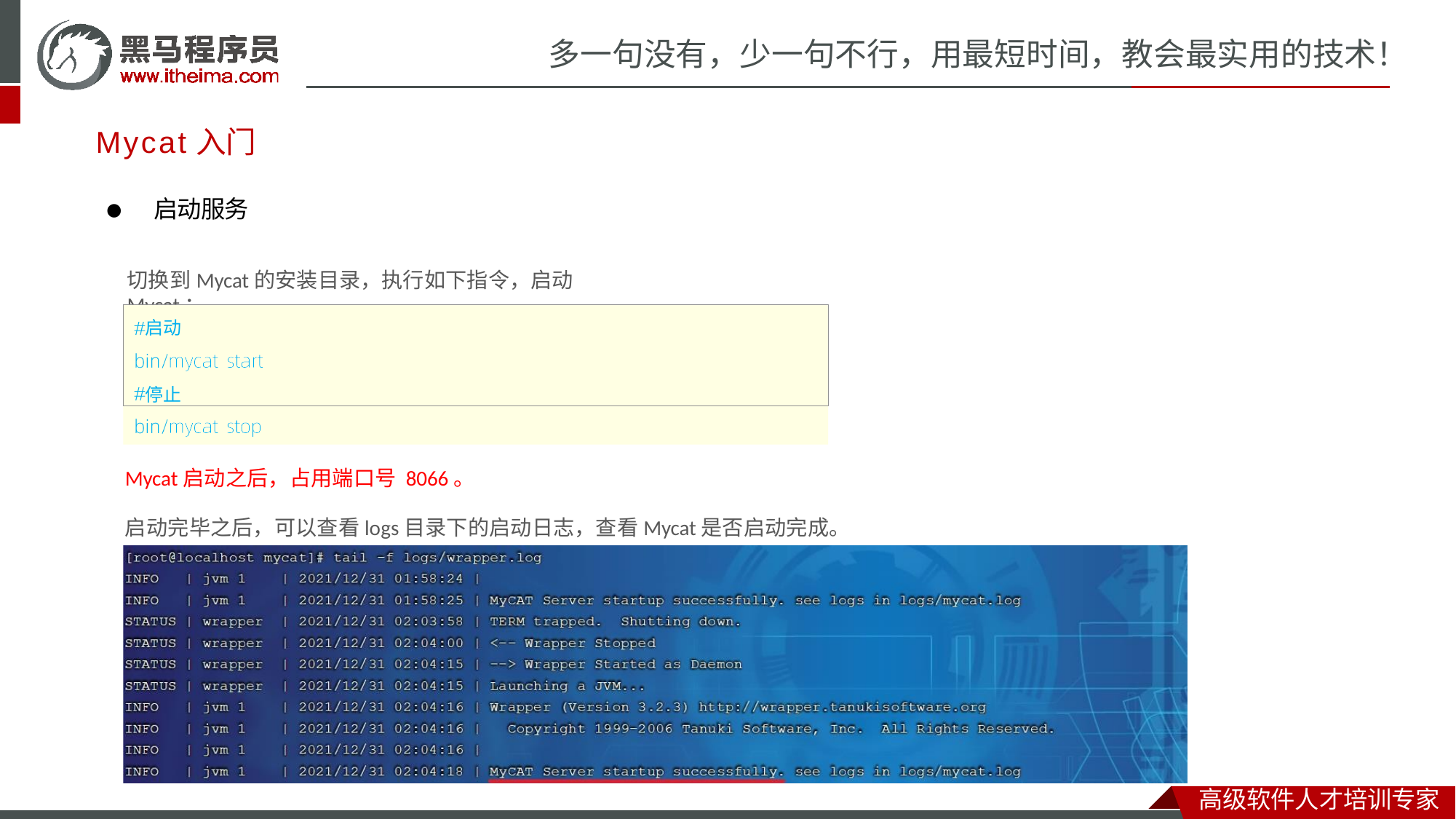

# 多一句没有，少一句不行，用最短时间，教会最实用的技术！

Mycat入门
⚫	启动服务

切换到Mycat的安装目录，执行如下指令，启动Mycat：

启动

停止

Mycat启动之后，占用端口号 8066。

启动完毕之后，可以查看logs目录下的启动日志，查看Mycat是否启动完成。

高级软件人才培训专家